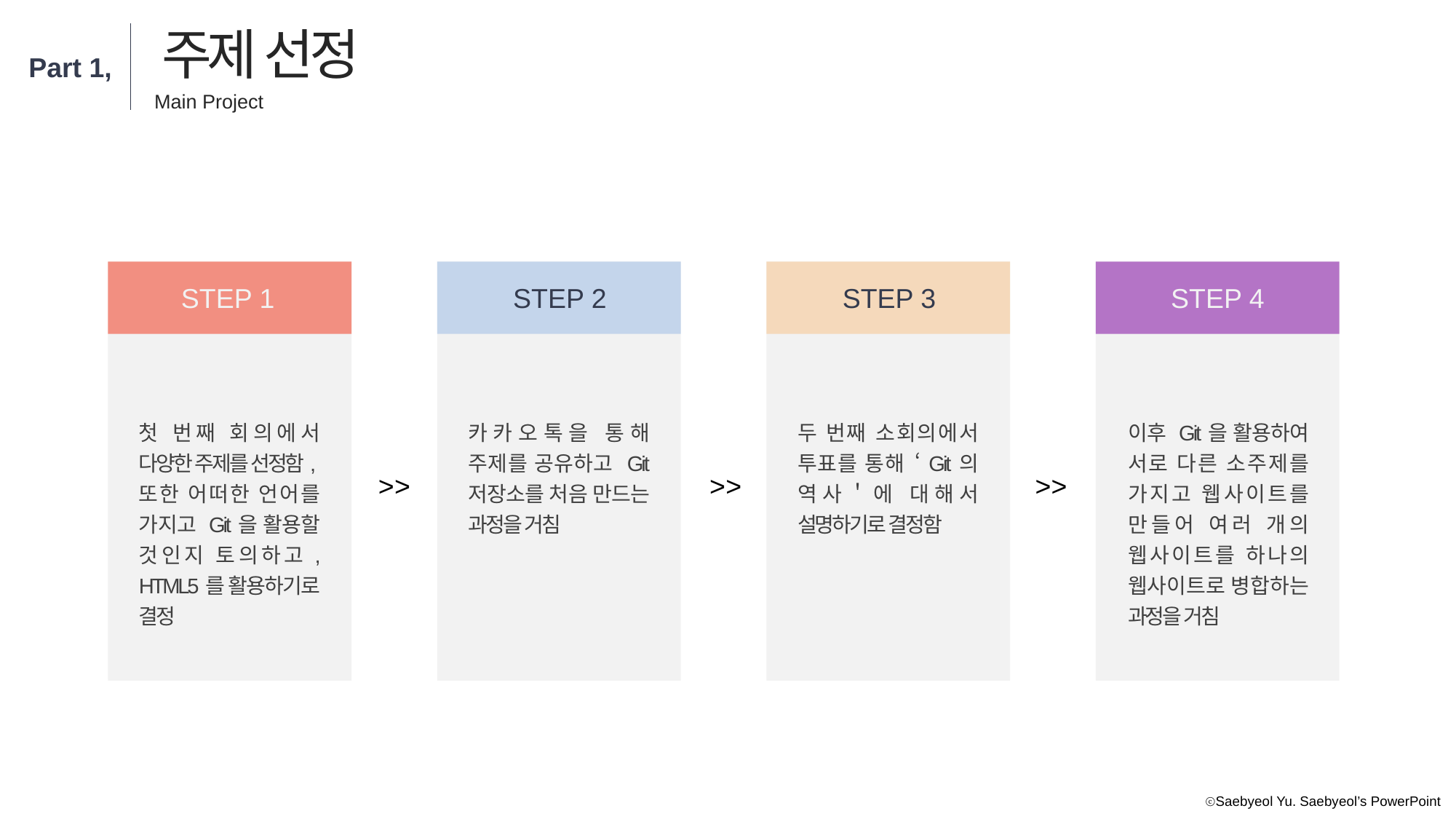

주제 선정
Part 1,
Main Project

STEP 1
STEP 2
STEP 3
STEP 4
첫 번째 회의에서 다양한 주제를 선정함,
또한 어떠한 언어를 가지고 Git을 활용할 것인지 토의하고, HTML5를 활용하기로 결정
카카오톡을 통해 주제를 공유하고 Git 저장소를 처음 만드는 과정을 거침
두 번째 소회의에서 투표를 통해 ‘Git의 역사＇에 대해서 설명하기로 결정함
이후 Git을 활용하여 서로 다른 소주제를 가지고 웹사이트를 만들어 여러 개의 웹사이트를 하나의 웹사이트로 병합하는 과정을 거침
>>
>>
>>